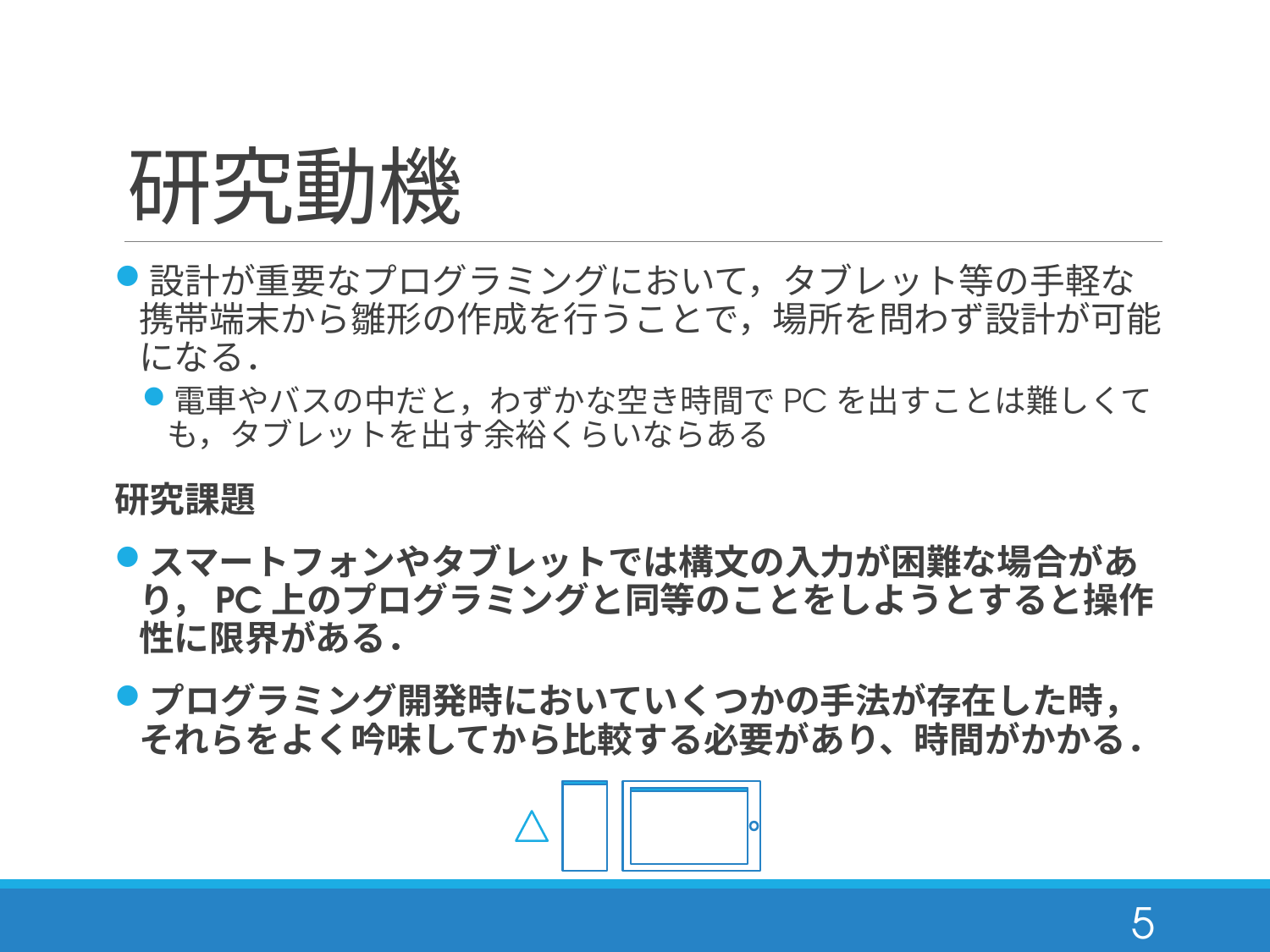

# 研究動機
設計が重要なプログラミングにおいて，タブレット等の手軽な携帯端末から雛形の作成を行うことで，場所を問わず設計が可能になる．
電車やバスの中だと，わずかな空き時間でPCを出すことは難しくても，タブレットを出す余裕くらいならある
研究課題
スマートフォンやタブレットでは構文の入力が困難な場合があり，PC上のプログラミングと同等のことをしようとすると操作性に限界がある．
プログラミング開発時においていくつかの手法が存在した時，それらをよく吟味してから比較する必要があり、時間がかかる．

5